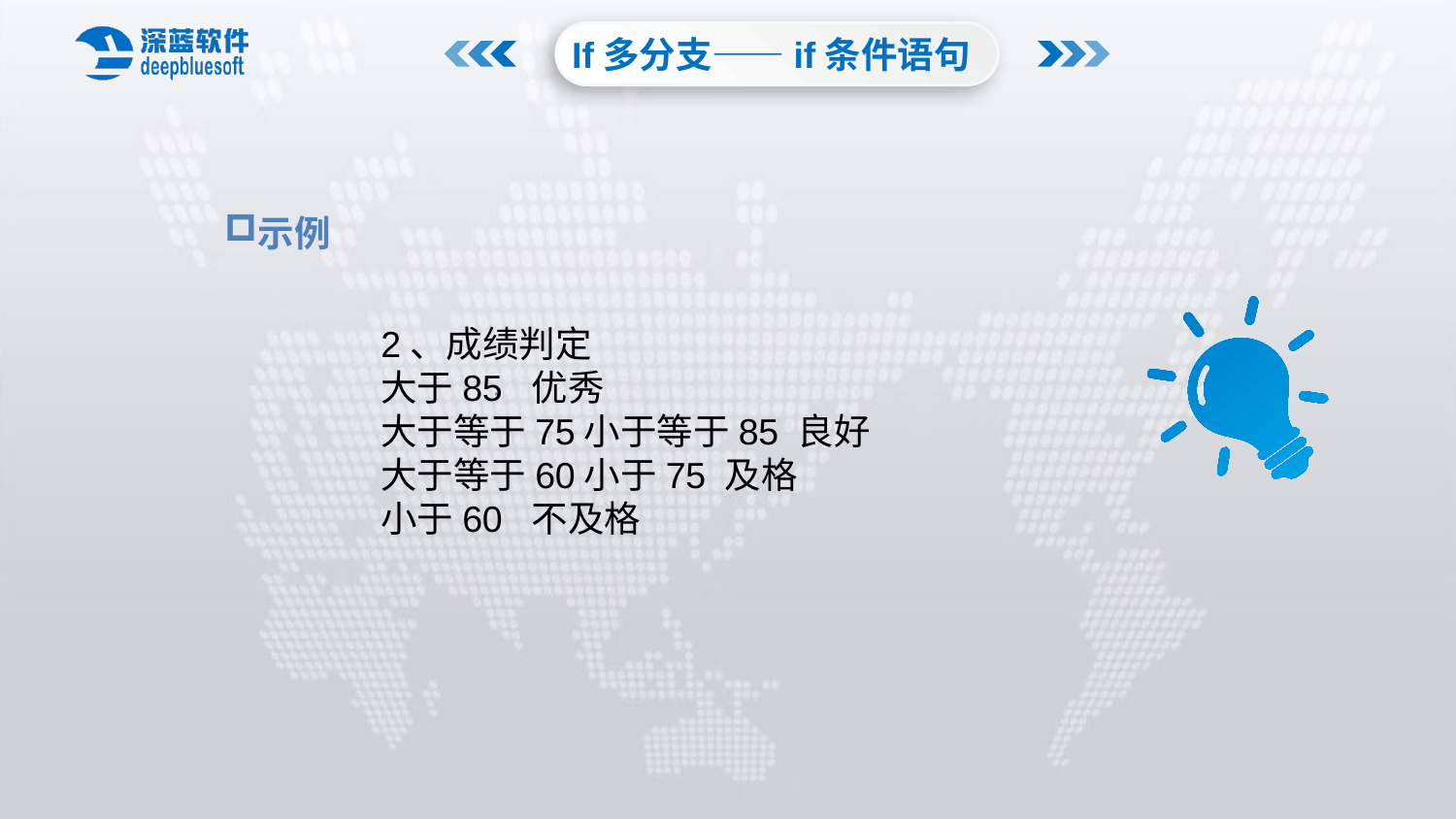

If多分支——if条件语句

示例

2、成绩判定
大于85  优秀
大于等于75小于等于85 良好
大于等于60小于75 及格
小于60  不及格